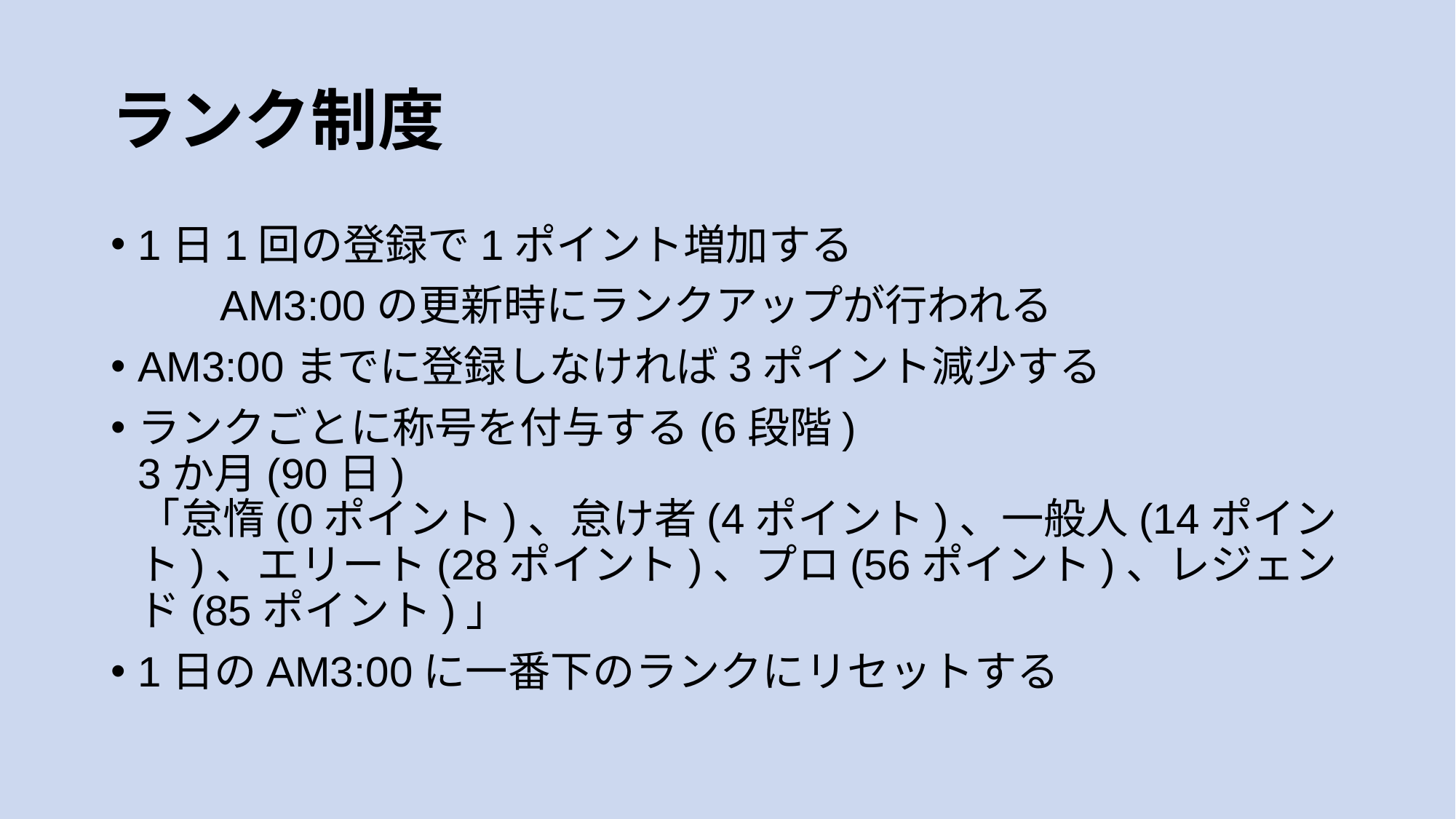

# ランク制度
1日1回の登録で1ポイント増加する
	AM3:00の更新時にランクアップが行われる
AM3:00までに登録しなければ3ポイント減少する
ランクごとに称号を付与する(6段階)
3か月(90日)
「怠惰(0ポイント)、怠け者(4ポイント)、一般人(14ポイント)、エリート(28ポイント)、プロ(56ポイント)、レジェンド(85ポイント)」
1日のAM3:00に一番下のランクにリセットする